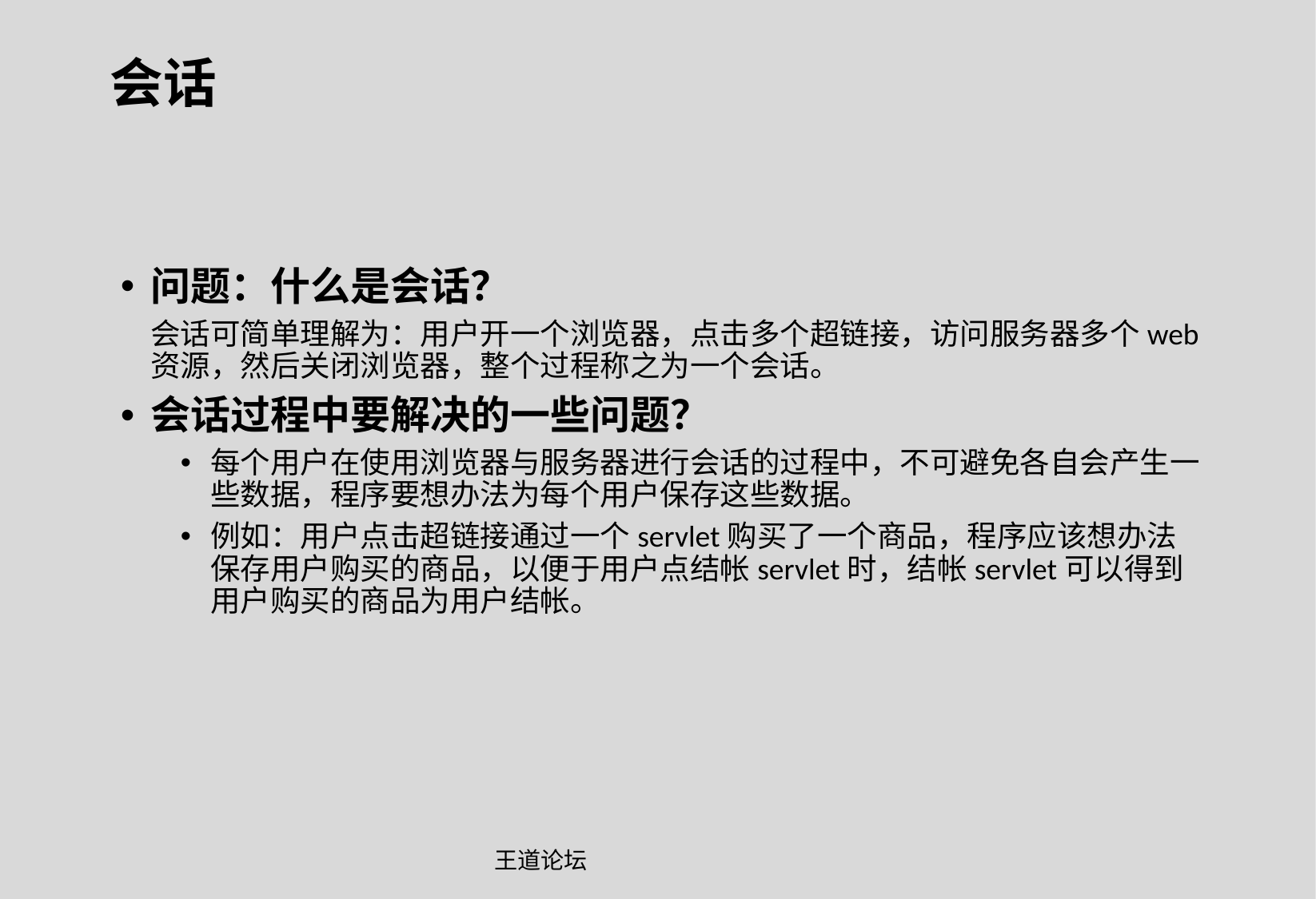

会话
问题：什么是会话？
	会话可简单理解为：用户开一个浏览器，点击多个超链接，访问服务器多个web资源，然后关闭浏览器，整个过程称之为一个会话。
会话过程中要解决的一些问题？
每个用户在使用浏览器与服务器进行会话的过程中，不可避免各自会产生一些数据，程序要想办法为每个用户保存这些数据。
例如：用户点击超链接通过一个servlet购买了一个商品，程序应该想办法保存用户购买的商品，以便于用户点结帐servlet时，结帐servlet可以得到用户购买的商品为用户结帐。

王道论坛